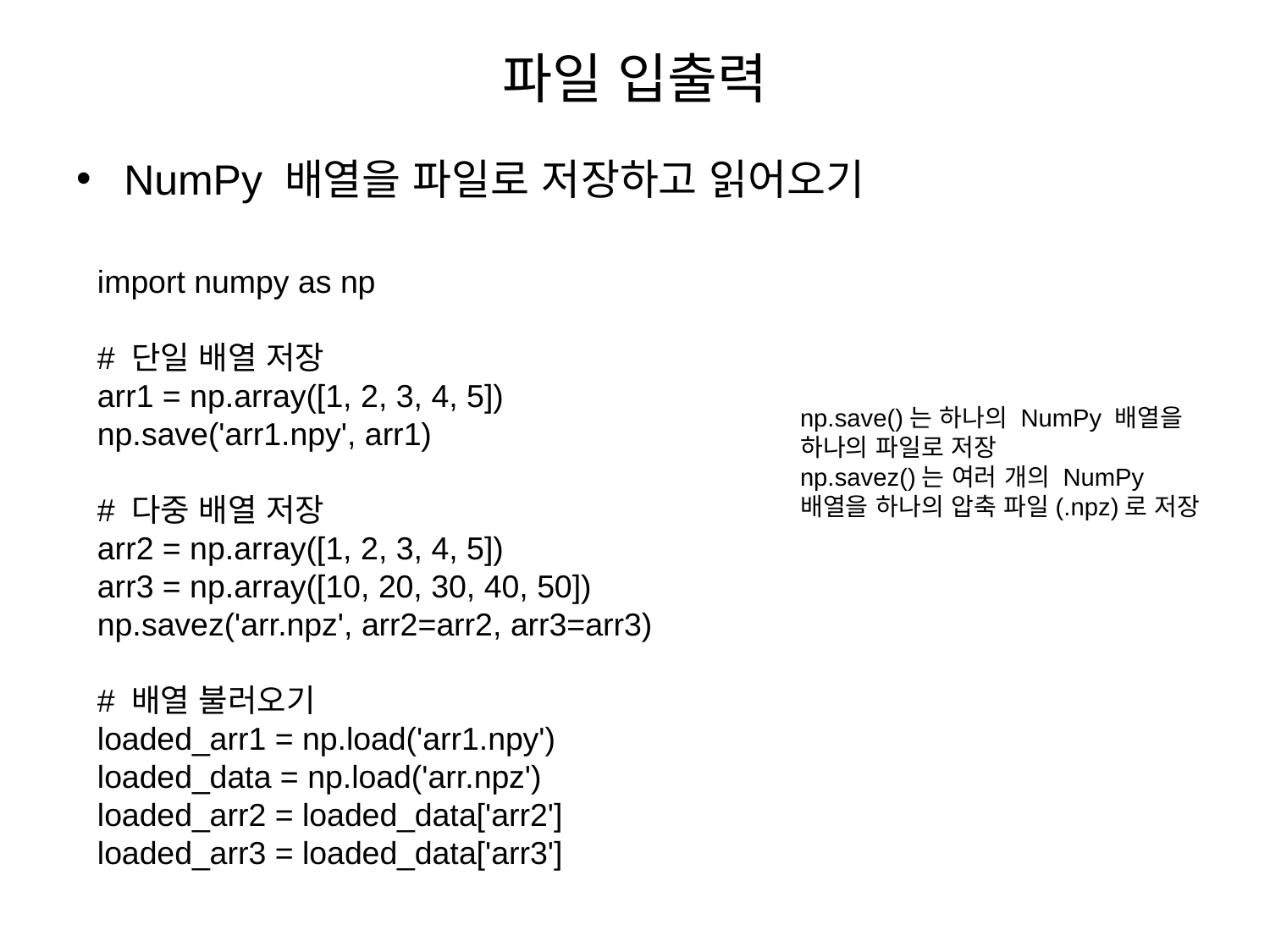

# 파일 입출력
NumPy 배열을 파일로 저장하고 읽어오기

import numpy as np

# 단일 배열 저장
arr1 = np.array([1, 2, 3, 4, 5])
np.save('arr1.npy', arr1)

# 다중 배열 저장
arr2 = np.array([1, 2, 3, 4, 5])
arr3 = np.array([10, 20, 30, 40, 50])
np.savez('arr.npz', arr2=arr2, arr3=arr3)

# 배열 불러오기
loaded_arr1 = np.load('arr1.npy')
loaded_data = np.load('arr.npz')
loaded_arr2 = loaded_data['arr2']
loaded_arr3 = loaded_data['arr3']
np.save()는 하나의 NumPy 배열을 하나의 파일로 저장
np.savez()는 여러 개의 NumPy 배열을 하나의 압축 파일(.npz)로 저장